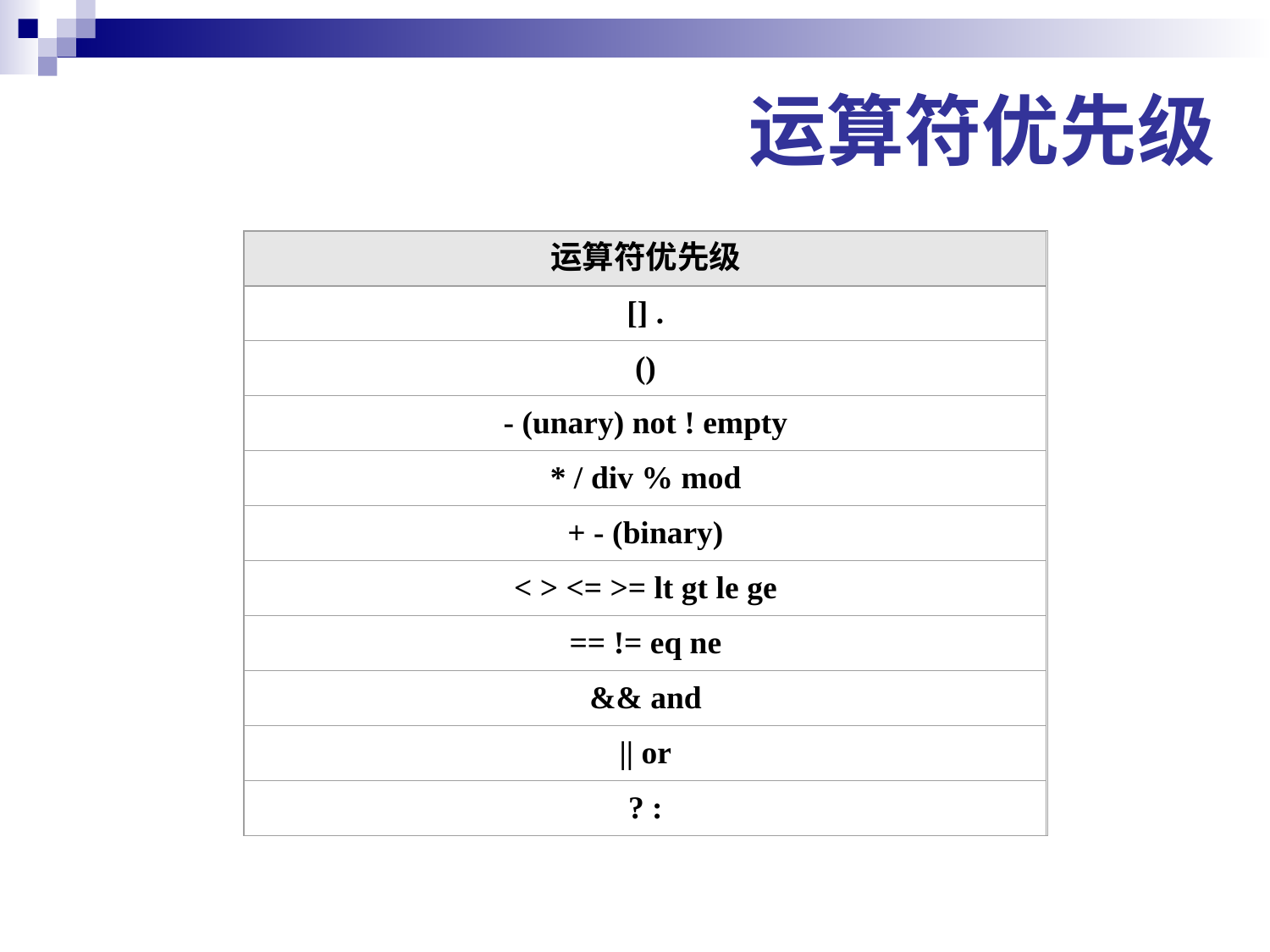

运算符优先级

运算符优先级

[] .

()

- (unary) not ! empty

* / div % mod

+ - (binary)

< > <= >= lt gt le ge

== != eq ne

&& and

|| or

? :

22